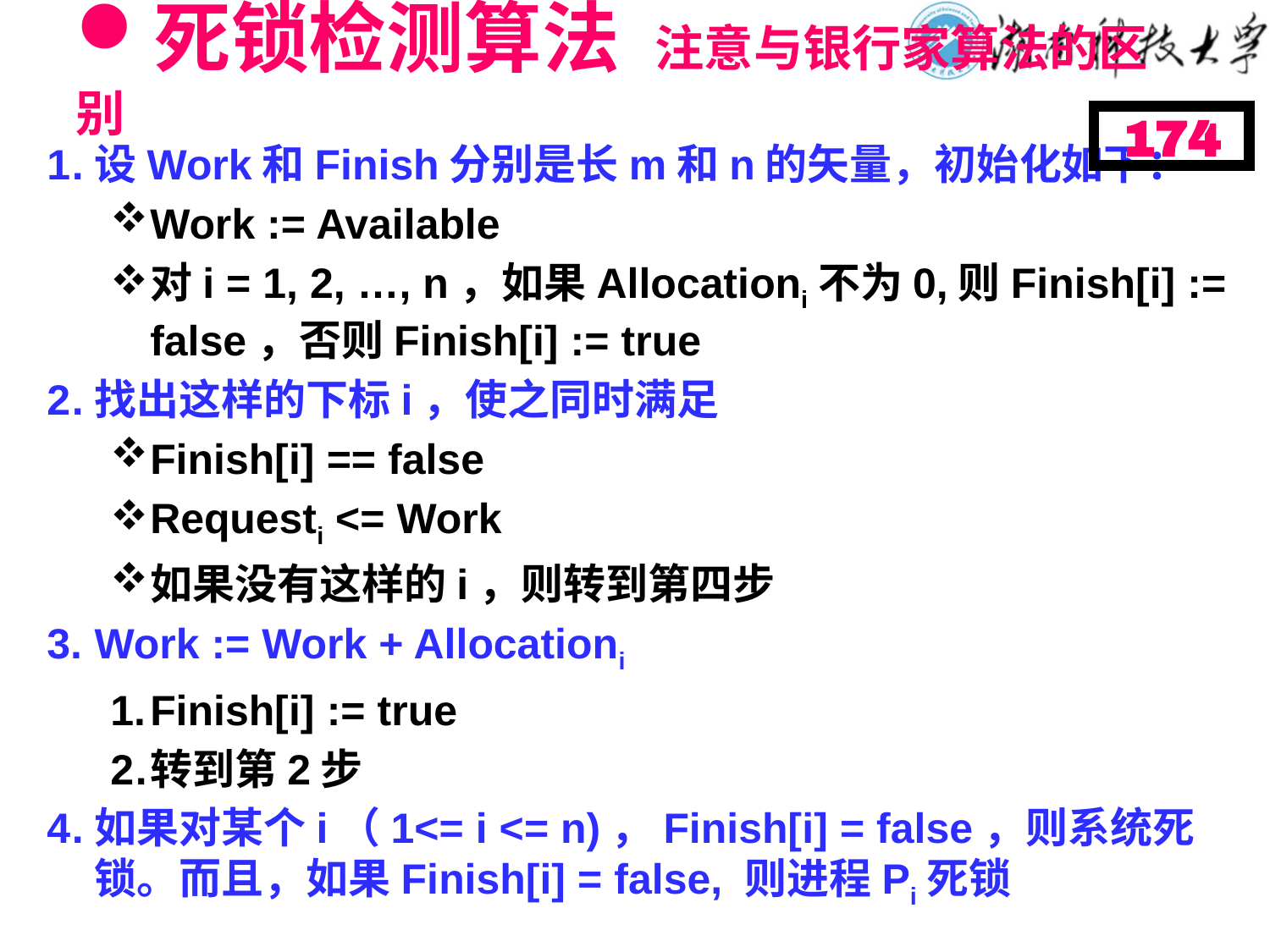

# 死锁检测算法  注意与银行家算法的区别
174
设Work和Finish分别是长m和n的矢量，初始化如下：
Work := Available
对i = 1, 2, …, n，如果Allocationi不为0,则Finish[i] := false，否则Finish[i] := true
找出这样的下标i，使之同时满足
Finish[i] == false
Requesti <= Work
如果没有这样的i，则转到第四步
Work := Work + Allocationi
Finish[i] := true
转到第2步
如果对某个i（1<= i <= n)，Finish[i] = false，则系统死锁。而且，如果Finish[i] = false, 则进程Pi死锁